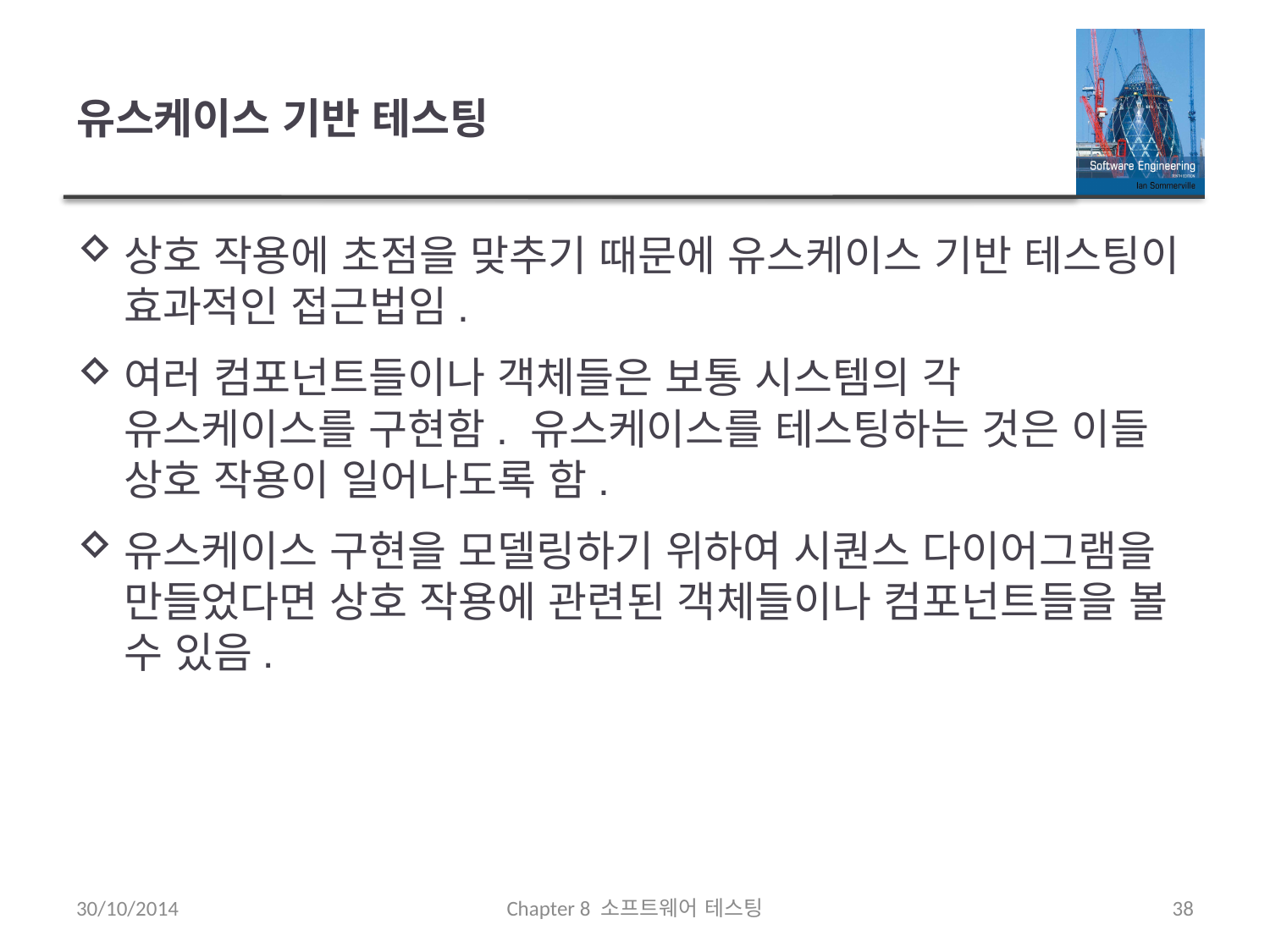

# 유스케이스 기반 테스팅
상호 작용에 초점을 맞추기 때문에 유스케이스 기반 테스팅이 효과적인 접근법임.
여러 컴포넌트들이나 객체들은 보통 시스템의 각 유스케이스를 구현함. 유스케이스를 테스팅하는 것은 이들 상호 작용이 일어나도록 함.
유스케이스 구현을 모델링하기 위하여 시퀀스 다이어그램을 만들었다면 상호 작용에 관련된 객체들이나 컴포넌트들을 볼 수 있음.
30/10/2014
Chapter 8 소프트웨어 테스팅
38